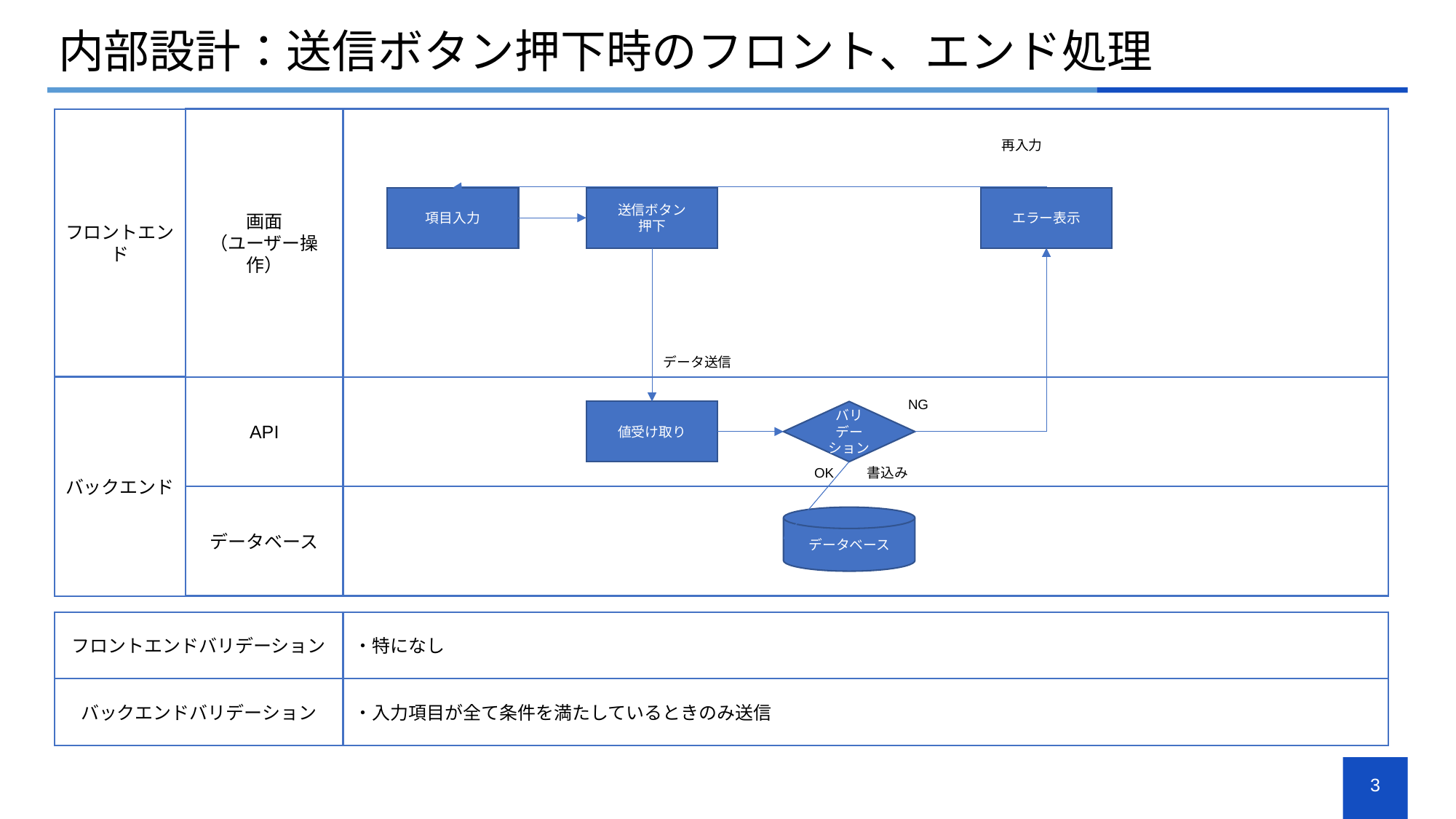

# 内部設計：送信ボタン押下時のフロント、エンド処理
フロントエンド
画面
（ユーザー操作）

再入力
項目入力
送信ボタン
押下
エラー表示
データ送信
バックエンド
API

NG
バリデーション
値受け取り
OK
書込み
データベース

データベース
フロントエンドバリデーション
・特になし
バックエンドバリデーション
・入力項目が全て条件を満たしているときのみ送信
3